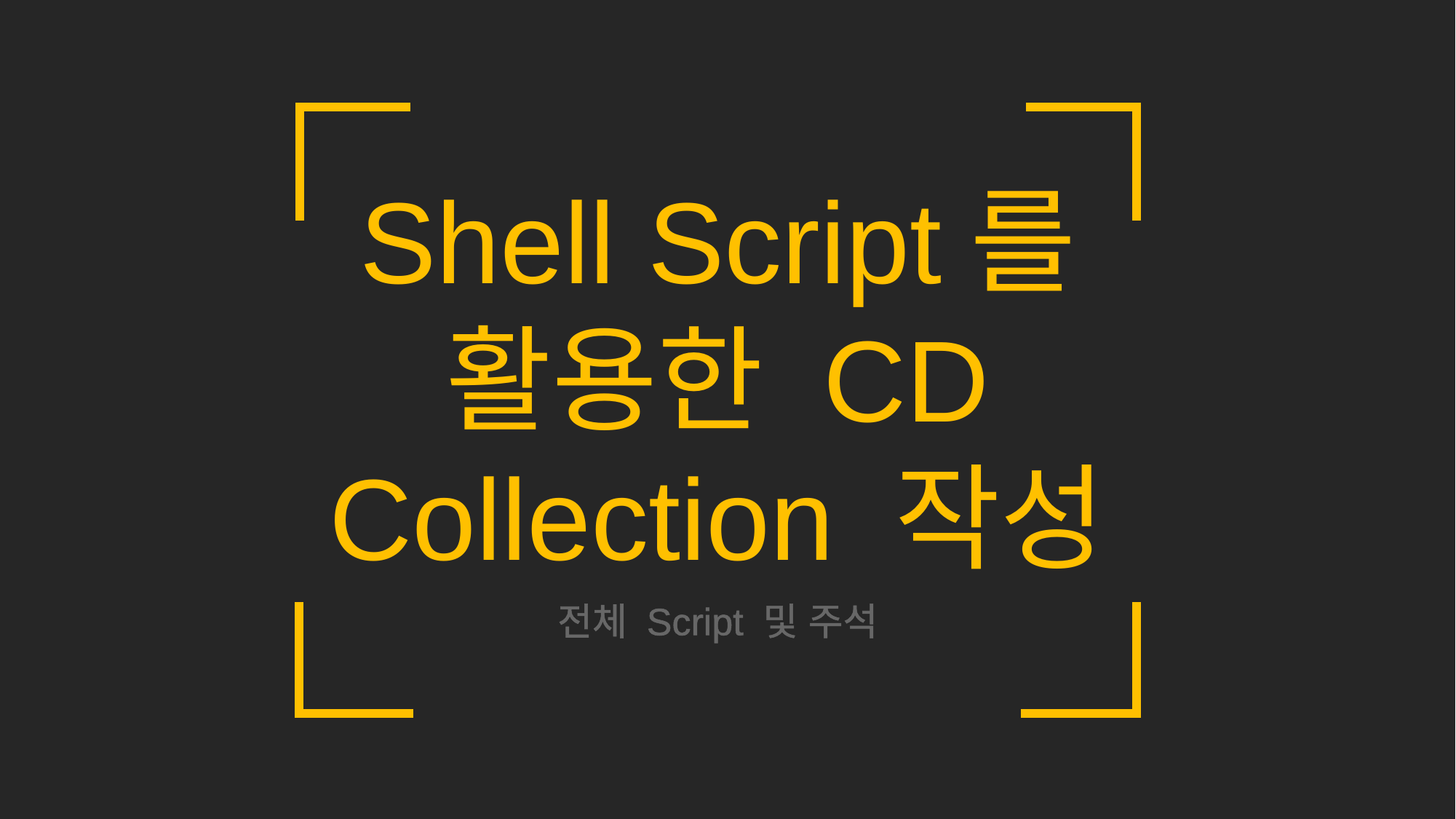

Shell Script를
활용한 CD
Collection 작성
전체 Script 및 주석